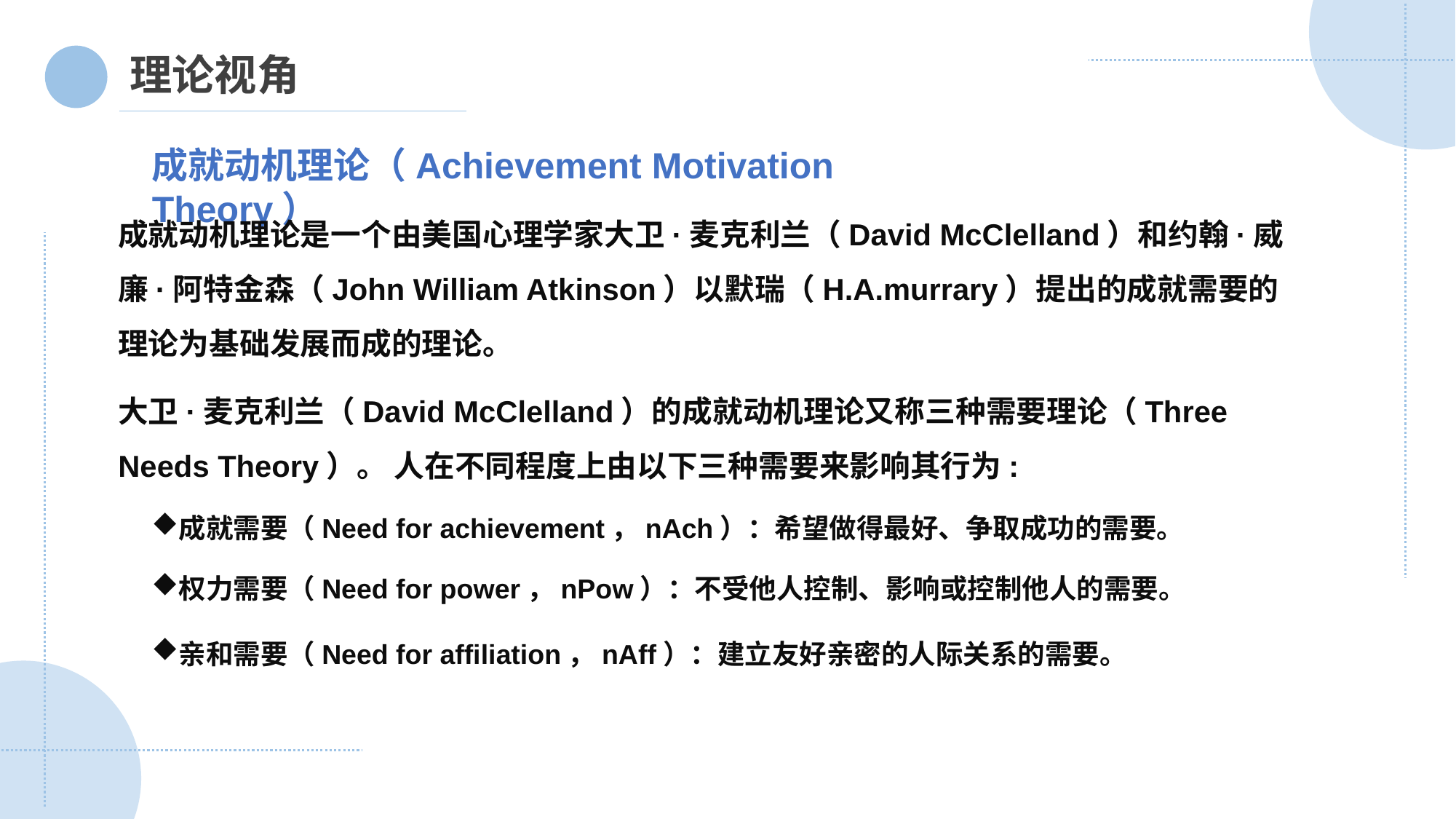

理论视角

成就动机理论（Achievement Motivation Theory）
成就动机理论是一个由美国心理学家大卫·麦克利兰（David McClelland）和约翰·威廉·阿特金森（John William Atkinson）以默瑞（H.A.murrary）提出的成就需要的理论为基础发展而成的理论。
大卫·麦克利兰（David McClelland）的成就动机理论又称三种需要理论（Three Needs Theory）。 人在不同程度上由以下三种需要来影响其行为:
成就需要（Need for achievement，nAch）：希望做得最好、争取成功的需要。
权力需要（Need for power，nPow）：不受他人控制、影响或控制他人的需要。
亲和需要（Need for affiliation，nAff）：建立友好亲密的人际关系的需要。